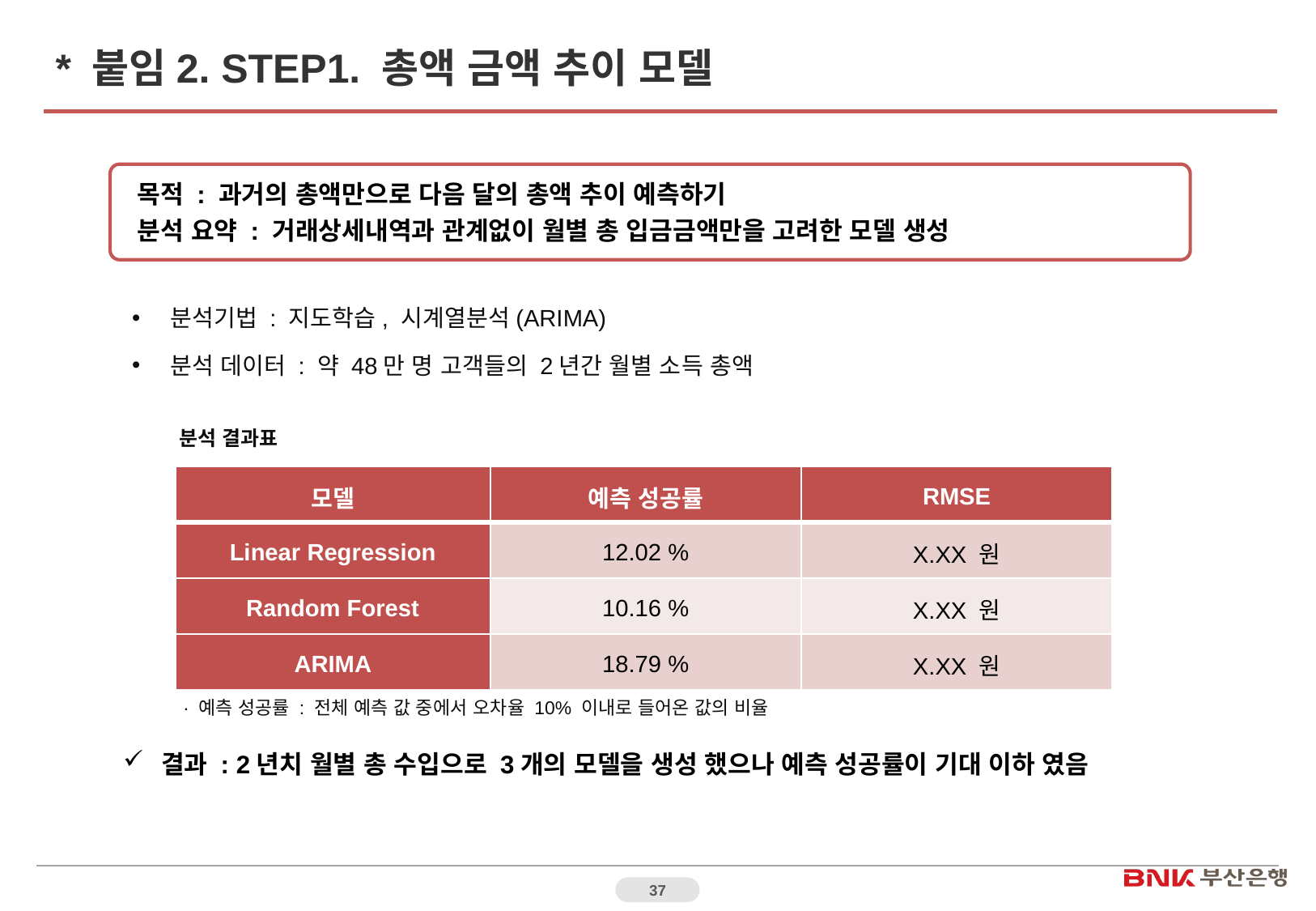

* 붙임2. STEP1. 총액 금액 추이 모델

목적 : 과거의 총액만으로 다음 달의 총액 추이 예측하기
분석 요약 : 거래상세내역과 관계없이 월별 총 입금금액만을 고려한 모델 생성

분석기법 : 지도학습, 시계열분석(ARIMA)
분석 데이터 : 약 48만 명 고객들의 2년간 월별 소득 총액

분석 결과표
| 모델 | 예측 성공률 | RMSE |
| --- | --- | --- |
| Linear Regression | 12.02 % | X.XX 원 |
| Random Forest | 10.16 % | X.XX 원 |
| ARIMA | 18.79 % | X.XX 원 |
∙ 예측 성공률 : 전체 예측 값 중에서 오차율 10% 이내로 들어온 값의 비율

결과 : 2년치 월별 총 수입으로 3개의 모델을 생성 했으나 예측 성공률이 기대 이하 였음